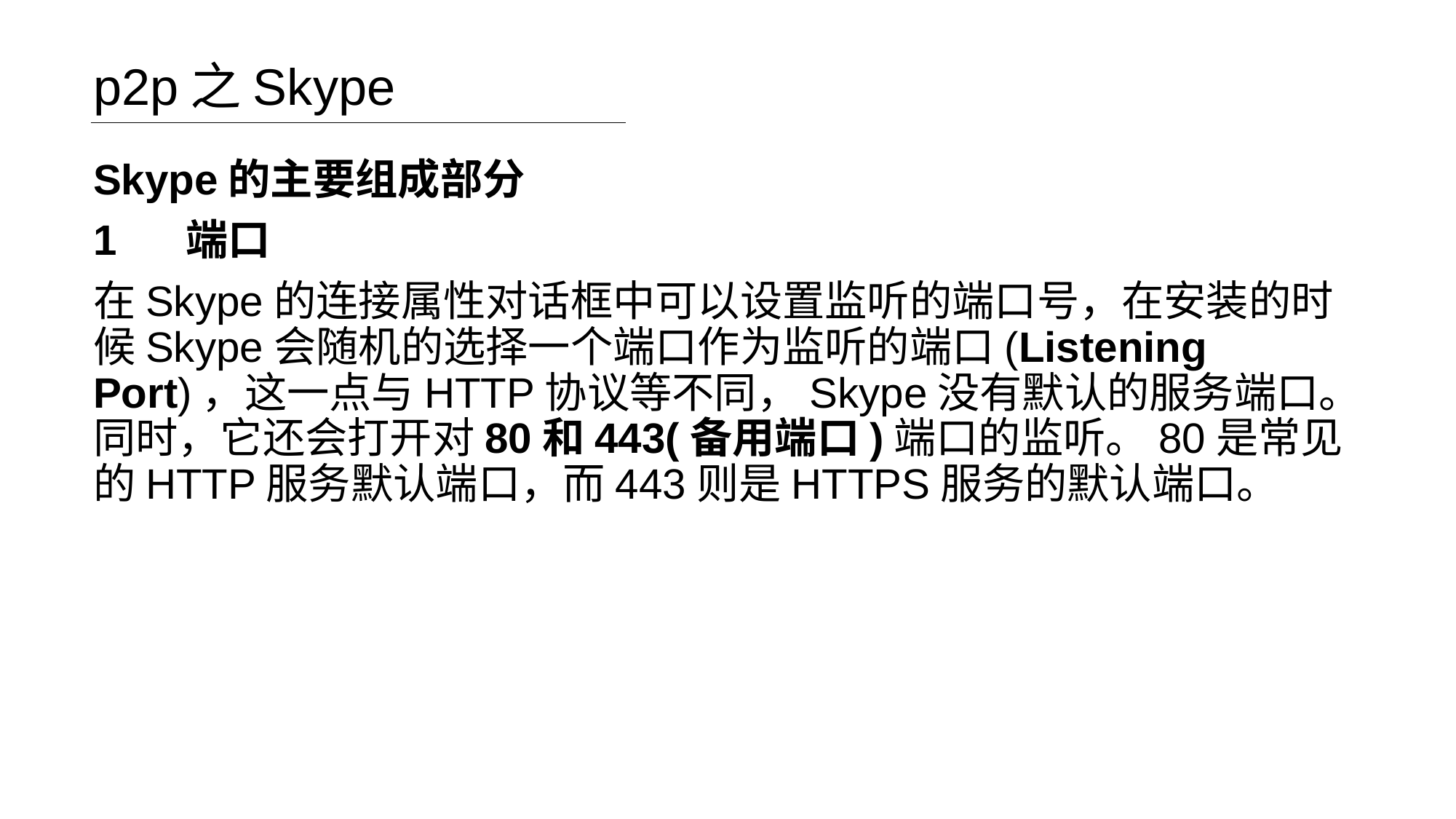

# p2p之Skype
Skype的主要组成部分
1     端口
在Skype的连接属性对话框中可以设置监听的端口号，在安装的时候Skype会随机的选择一个端口作为监听的端口(Listening Port)，这一点与HTTP协议等不同，Skype没有默认的服务端口。同时，它还会打开对80和443(备用端口)端口的监听。80是常见的HTTP服务默认端口，而443则是HTTPS服务的默认端口。